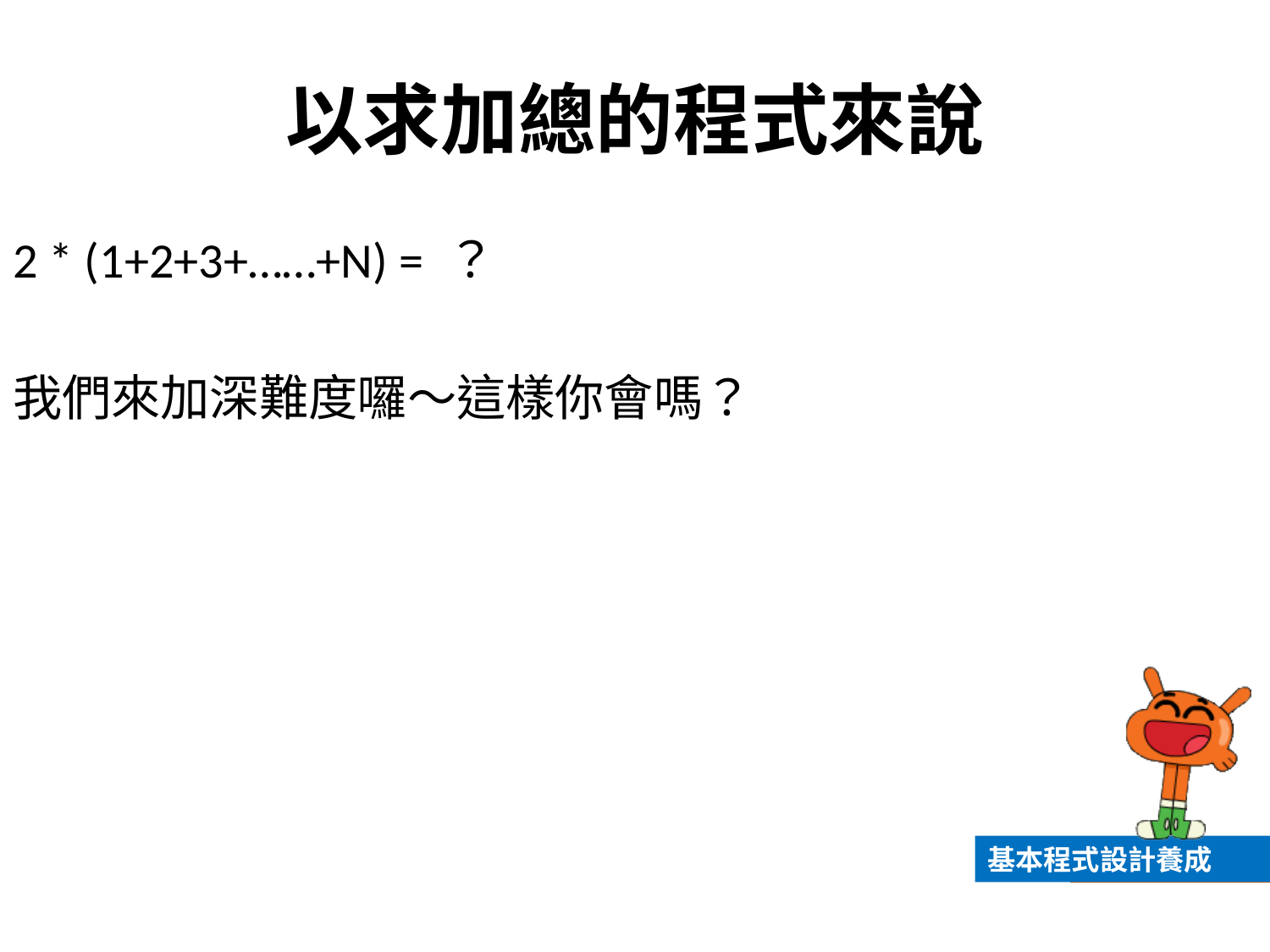

# 以求加總的程式來說
2 * (1+2+3+……+N) = ？

我們來加深難度囉～這樣你會嗎？